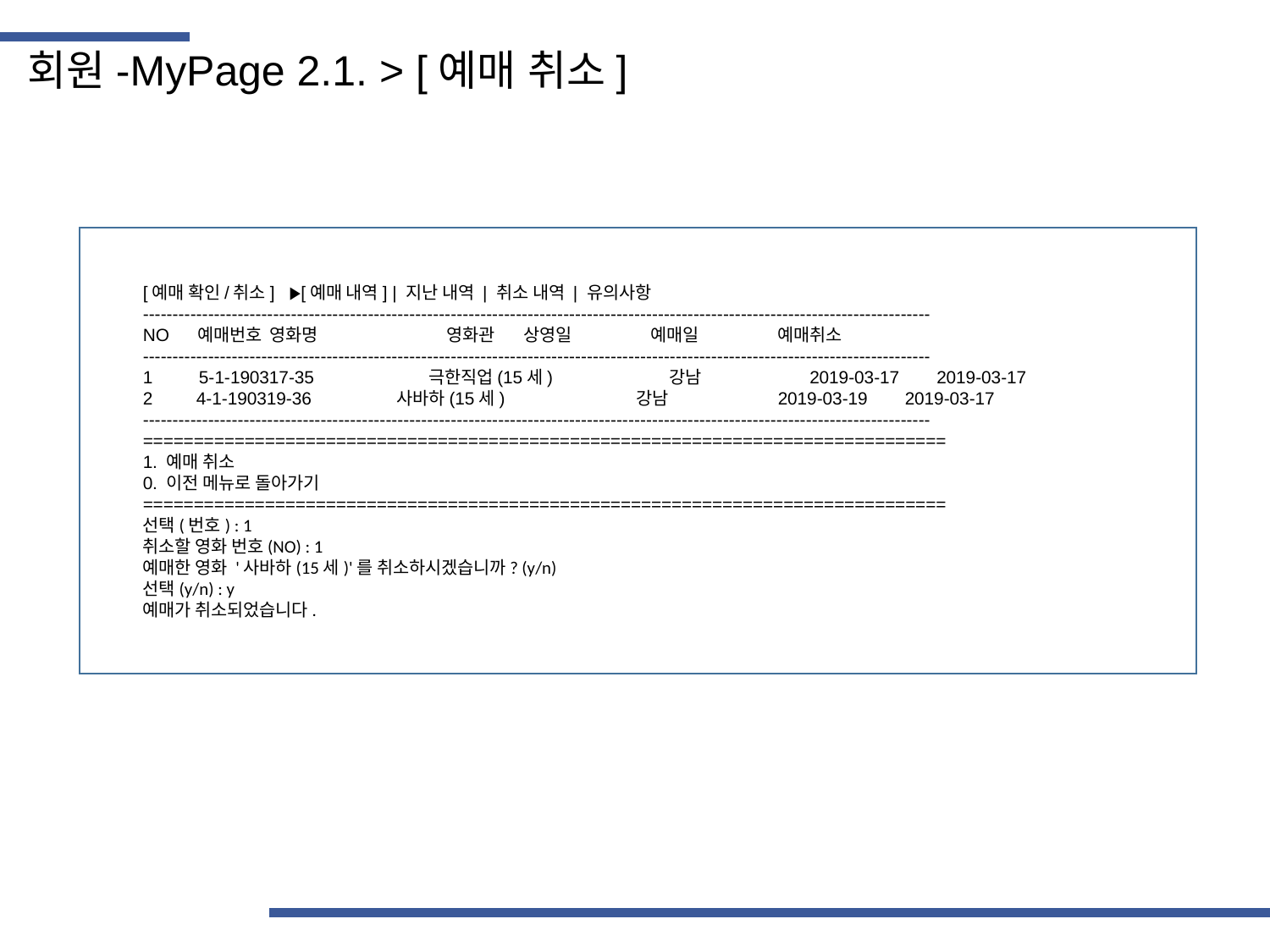

회원-MyPage 2.1. > [예매 취소]

[예매 확인/취소]   ▶[예매 내역] | 지난 내역 | 취소 내역 | 유의사항
-------------------------------------------------------------------------------------------------------------------------------------
NO     예매번호	영화명                                영화관	상영일       	예매일       	예매취소
-------------------------------------------------------------------------------------------------------------------------------------
     5-1-190317-35	극한직업(15세)                       강남	2019-03-17	2019-03-17
2         4-1-190319-36	사바하(15세)                          강남	2019-03-19	2019-03-17
-------------------------------------------------------------------------------------------------------------------------------------
===============================================================================
1. 예매 취소
0. 이전 메뉴로 돌아가기
===============================================================================
선택(번호) : 1
취소할 영화 번호(NO) : 1
예매한 영화 '사바하(15세)'를 취소하시겠습니까? (y/n)
선택(y/n) : y
예매가 취소되었습니다.